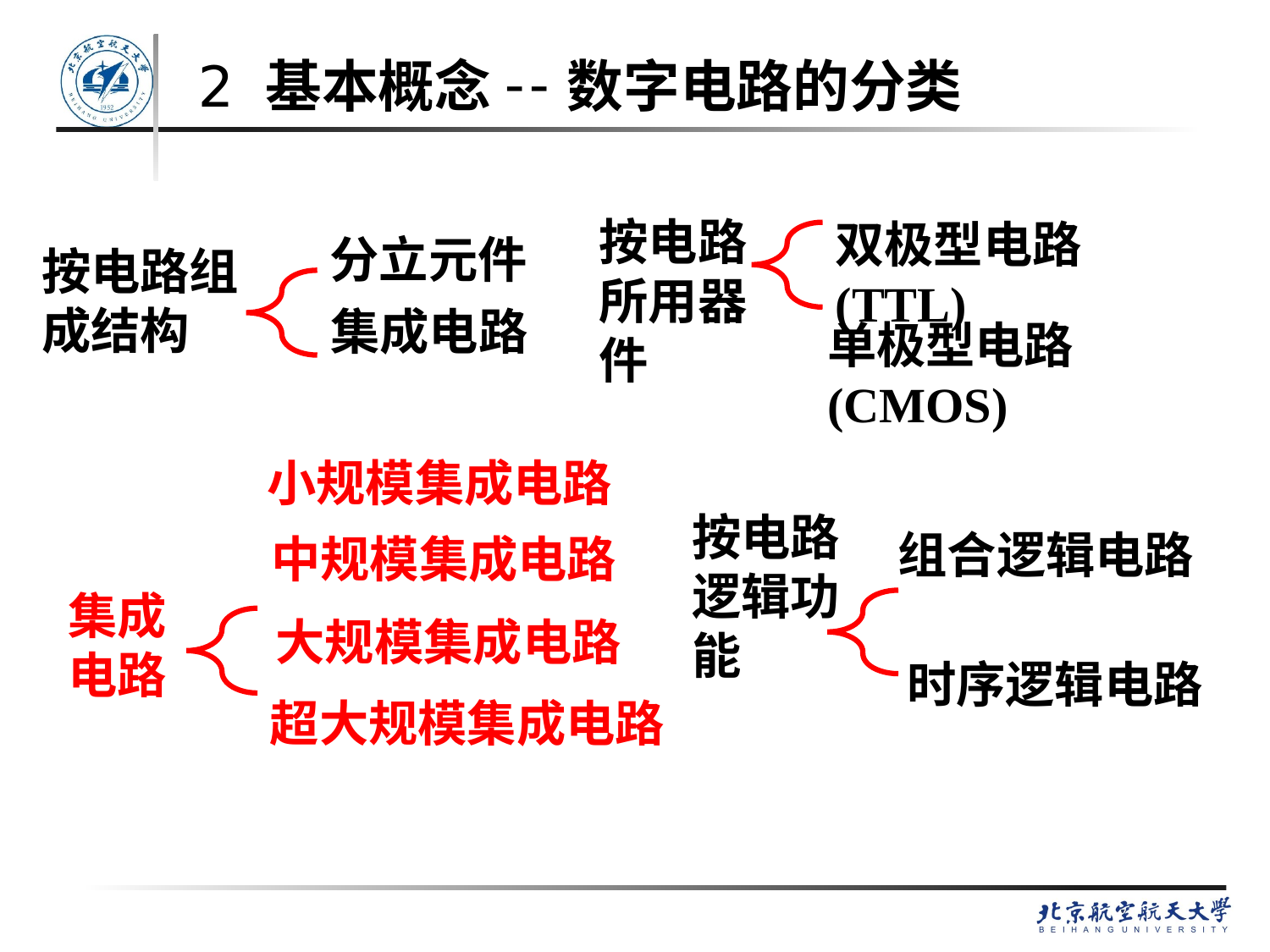

# 2 基本概念--数字电路的分类
按电路所用器件
双极型电路(TTL)

单极型电路(CMOS)
分立元件
按电路组成结构

集成电路
小规模集成电路
中规模集成电路
集成电路
大规模集成电路

超大规模集成电路
按电路逻辑功能
组合逻辑电路

时序逻辑电路
13